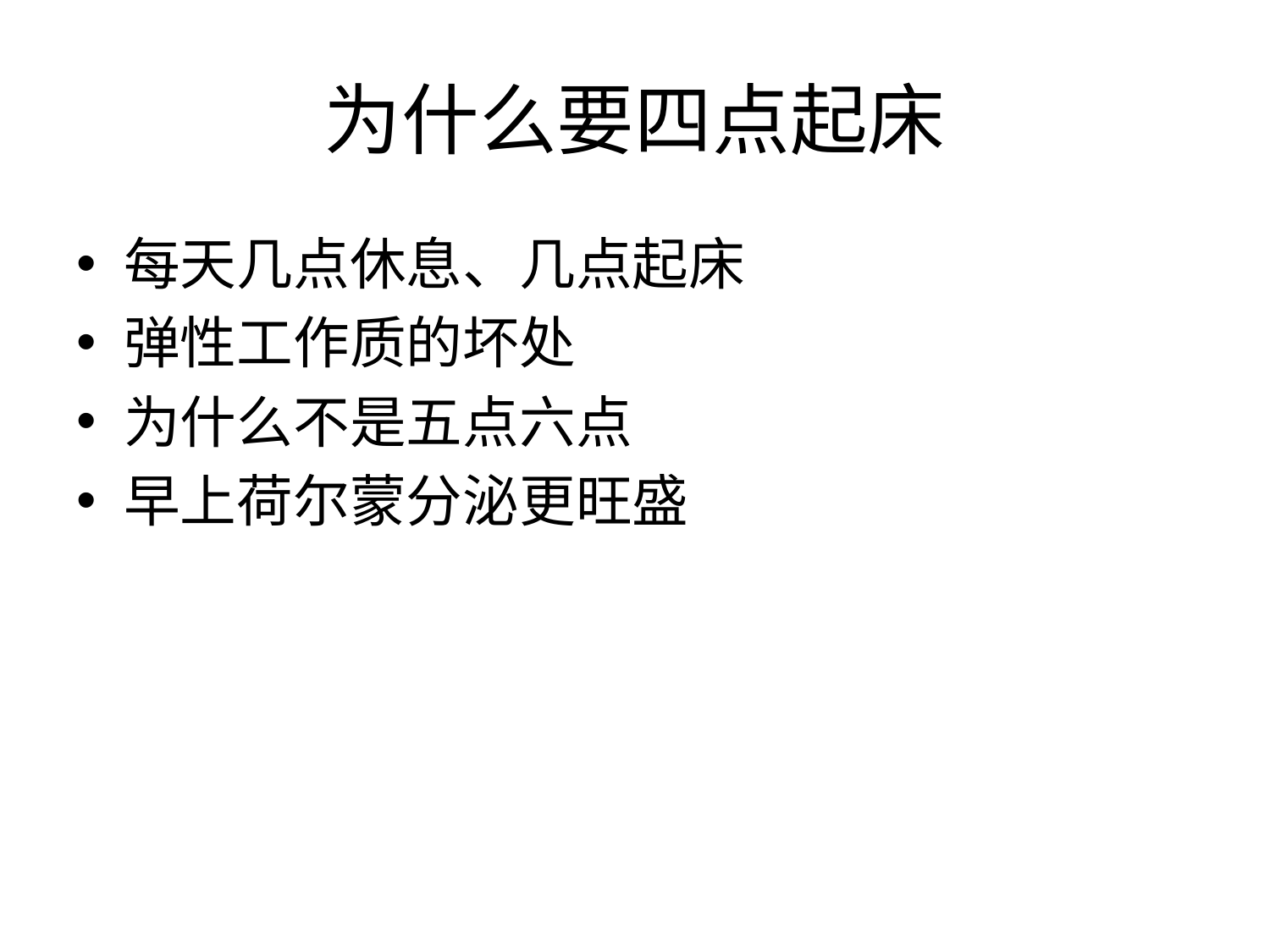

# 为什么要四点起床
每天几点休息、几点起床
弹性工作质的坏处
为什么不是五点六点
早上荷尔蒙分泌更旺盛